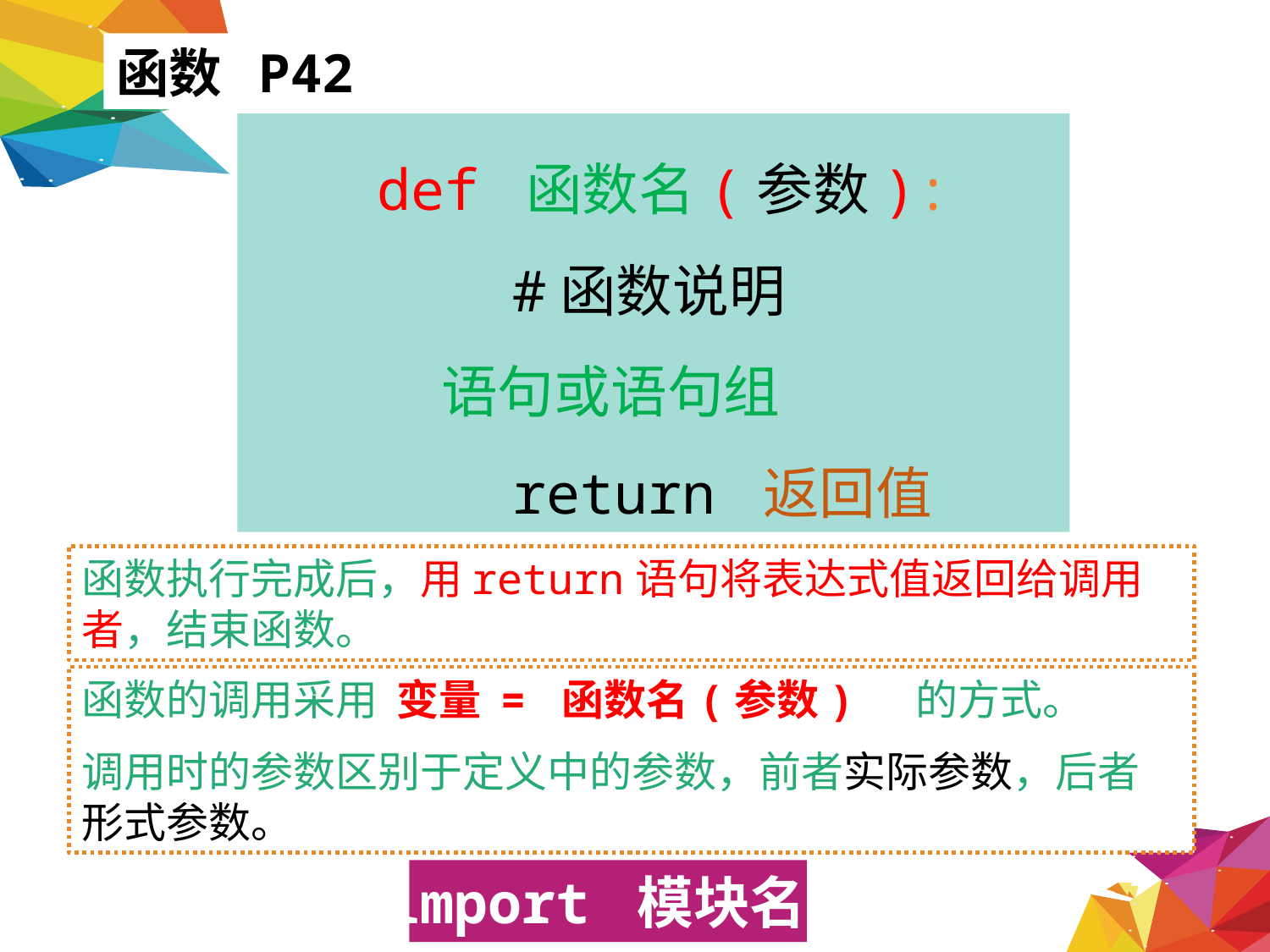

函数  P42
def 函数名(参数):
    #函数说明
    语句或语句组
    return 返回值
函数执行完成后，用return语句将表达式值返回给调用者，结束函数。
函数的调用采用  变量 = 函数名(参数)  的方式。
调用时的参数区别于定义中的参数，前者实际参数，后者形式参数。

import 模块名